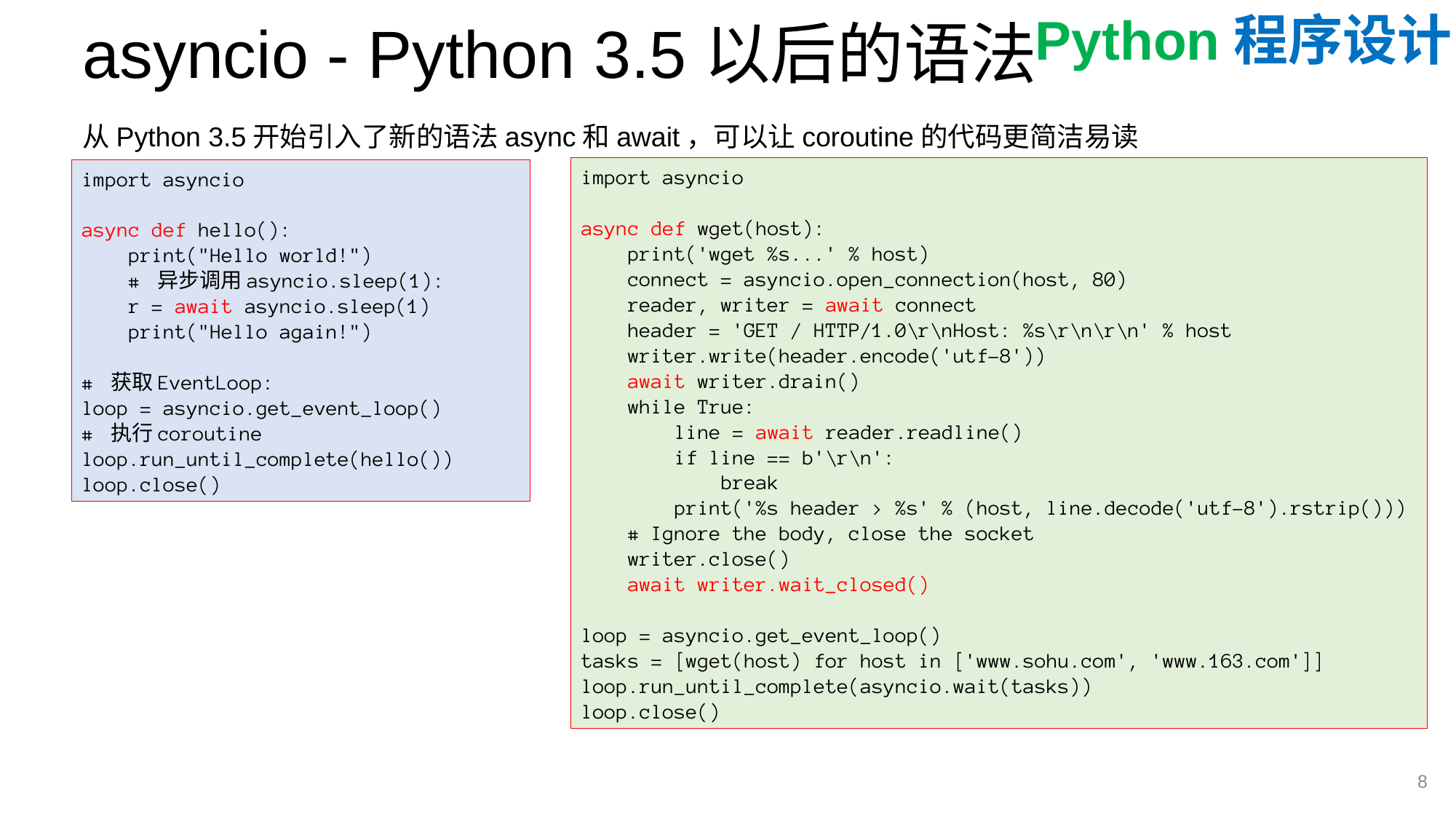

# asyncio - Python 3.5以后的语法
从Python 3.5开始引入了新的语法async和await，可以让coroutine的代码更简洁易读
import asyncio

async def wget(host):
    print('wget %s...' % host)
    connect = asyncio.open_connection(host, 80)
    reader, writer = await connect
    header = 'GET / HTTP/1.0\r\nHost: %s\r\n\r\n' % host
    writer.write(header.encode('utf-8'))
    await writer.drain()
    while True:
        line = await reader.readline()
        if line == b'\r\n':
            break
        print('%s header > %s' % (host, line.decode('utf-8').rstrip()))
    # Ignore the body, close the socket
    writer.close()
    await writer.wait_closed()

loop = asyncio.get_event_loop()
tasks = [wget(host) for host in ['www.sohu.com', 'www.163.com']]
loop.run_until_complete(asyncio.wait(tasks))
loop.close()
import asyncio

async def hello():
    print("Hello world!")
    # 异步调用asyncio.sleep(1):
    r = await asyncio.sleep(1)
    print("Hello again!")

# 获取EventLoop:
loop = asyncio.get_event_loop()
# 执行coroutine
loop.run_until_complete(hello())
loop.close()
8